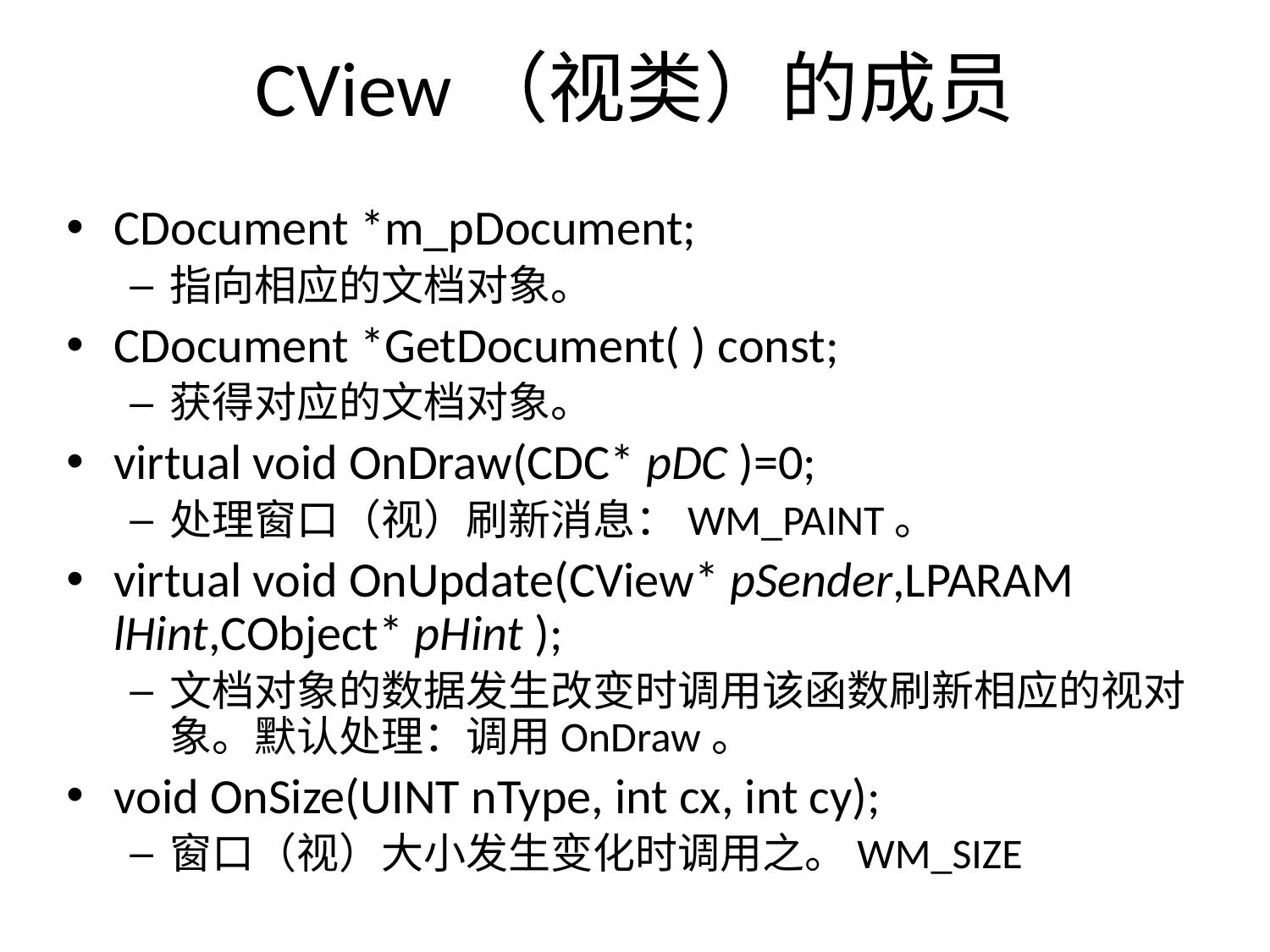

# CView（视类）的成员
CDocument *m_pDocument;
指向相应的文档对象。
CDocument *GetDocument( ) const;
获得对应的文档对象。
virtual void OnDraw(CDC* pDC )=0;
处理窗口（视）刷新消息：WM_PAINT。
virtual void OnUpdate(CView* pSender,LPARAM lHint,CObject* pHint );
文档对象的数据发生改变时调用该函数刷新相应的视对象。默认处理：调用OnDraw。
void OnSize(UINT nType, int cx, int cy);
窗口（视）大小发生变化时调用之。WM_SIZE